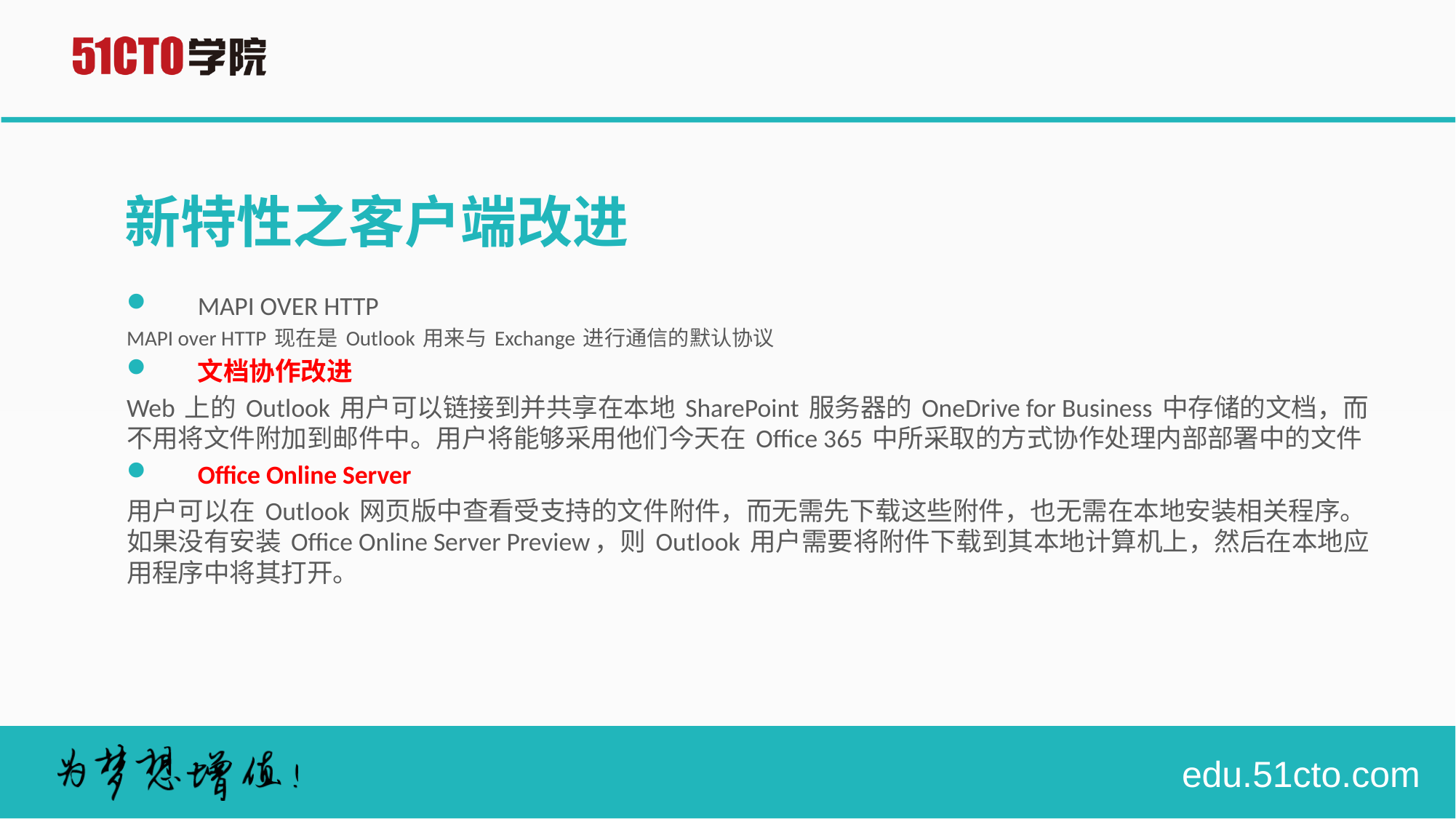

# 新特性之客户端改进
MAPI OVER HTTP
MAPI over HTTP 现在是 Outlook 用来与 Exchange 进行通信的默认协议
文档协作改进
Web 上的 Outlook 用户可以链接到并共享在本地 SharePoint 服务器的 OneDrive for Business 中存储的文档，而不用将文件附加到邮件中。用户将能够采用他们今天在 Office 365 中所采取的方式协作处理内部部署中的文件
Office Online Server
用户可以在 Outlook 网页版中查看受支持的文件附件，而无需先下载这些附件，也无需在本地安装相关程序。如果没有安装 Office Online Server Preview，则 Outlook 用户需要将附件下载到其本地计算机上，然后在本地应用程序中将其打开。